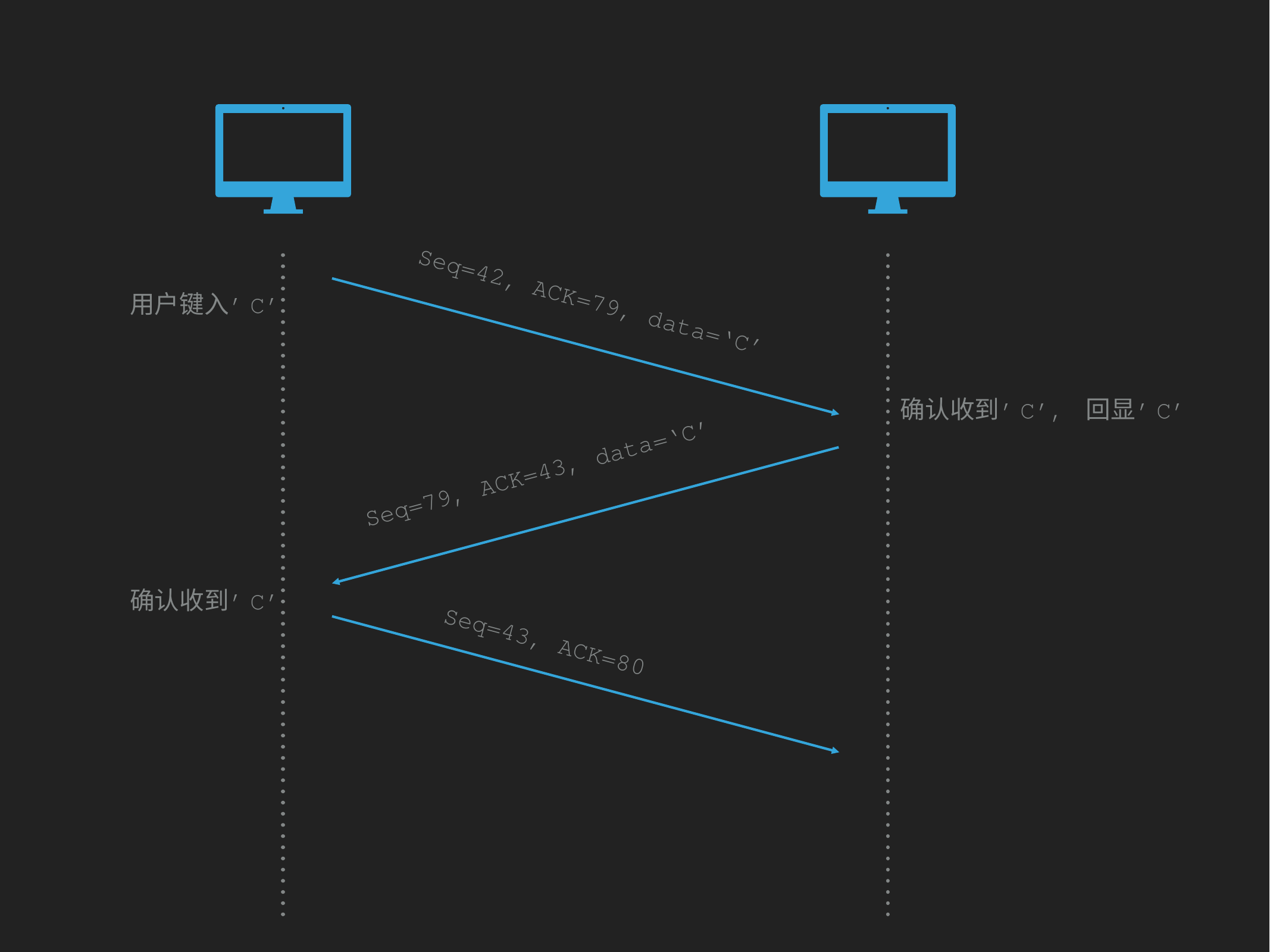

用户键入’C’
Seq=42, ACK=79, data=‘C’
确认收到’C’, 回显’C’

Seq=79, ACK=43, data=‘C’
确认收到’C’

Seq=43, ACK=80